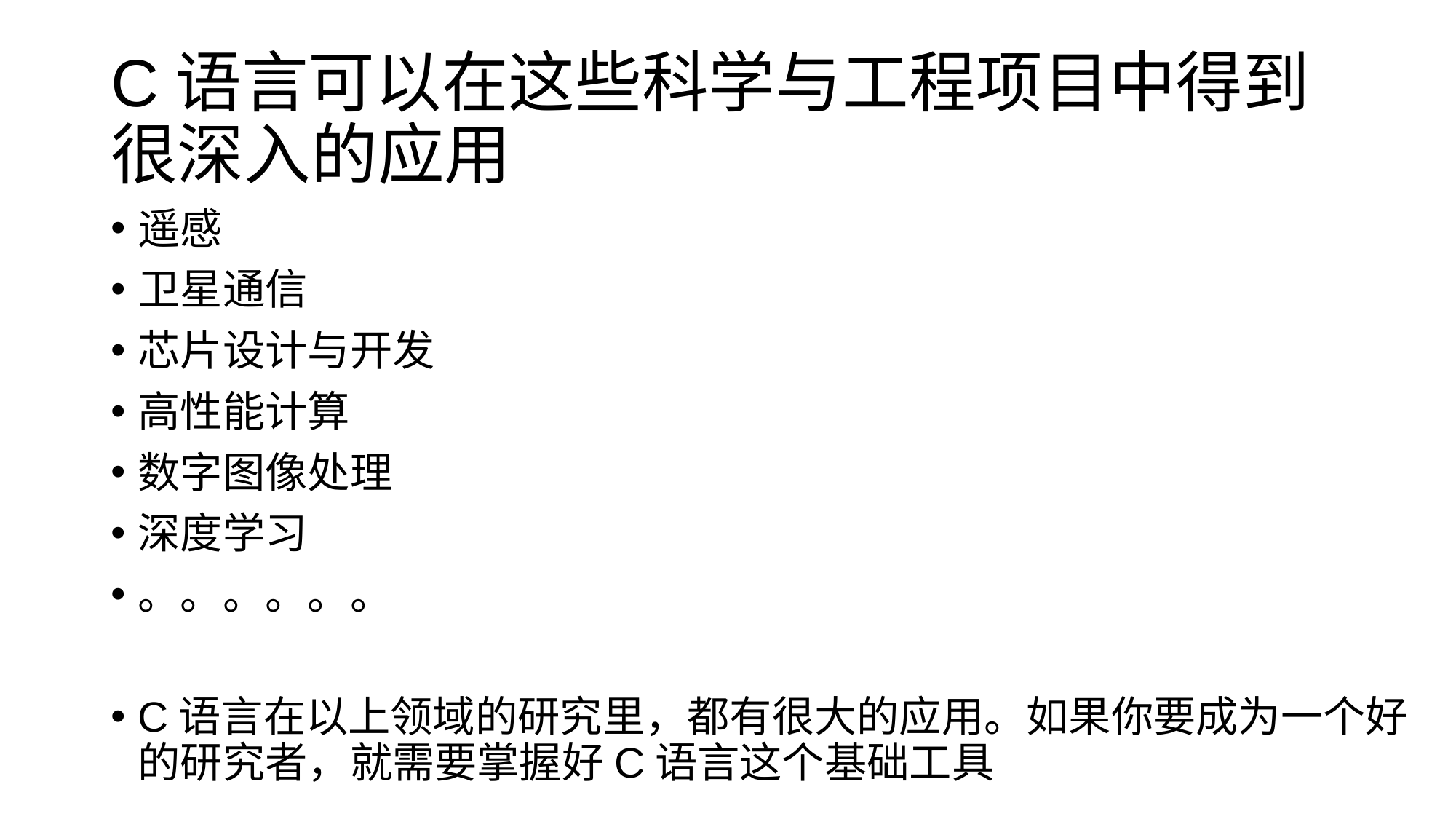

# C语言可以在这些科学与工程项目中得到很深入的应用
遥感
卫星通信
芯片设计与开发
高性能计算
数字图像处理
深度学习
。。。。。。

C语言在以上领域的研究里，都有很大的应用。如果你要成为一个好的研究者，就需要掌握好C语言这个基础工具